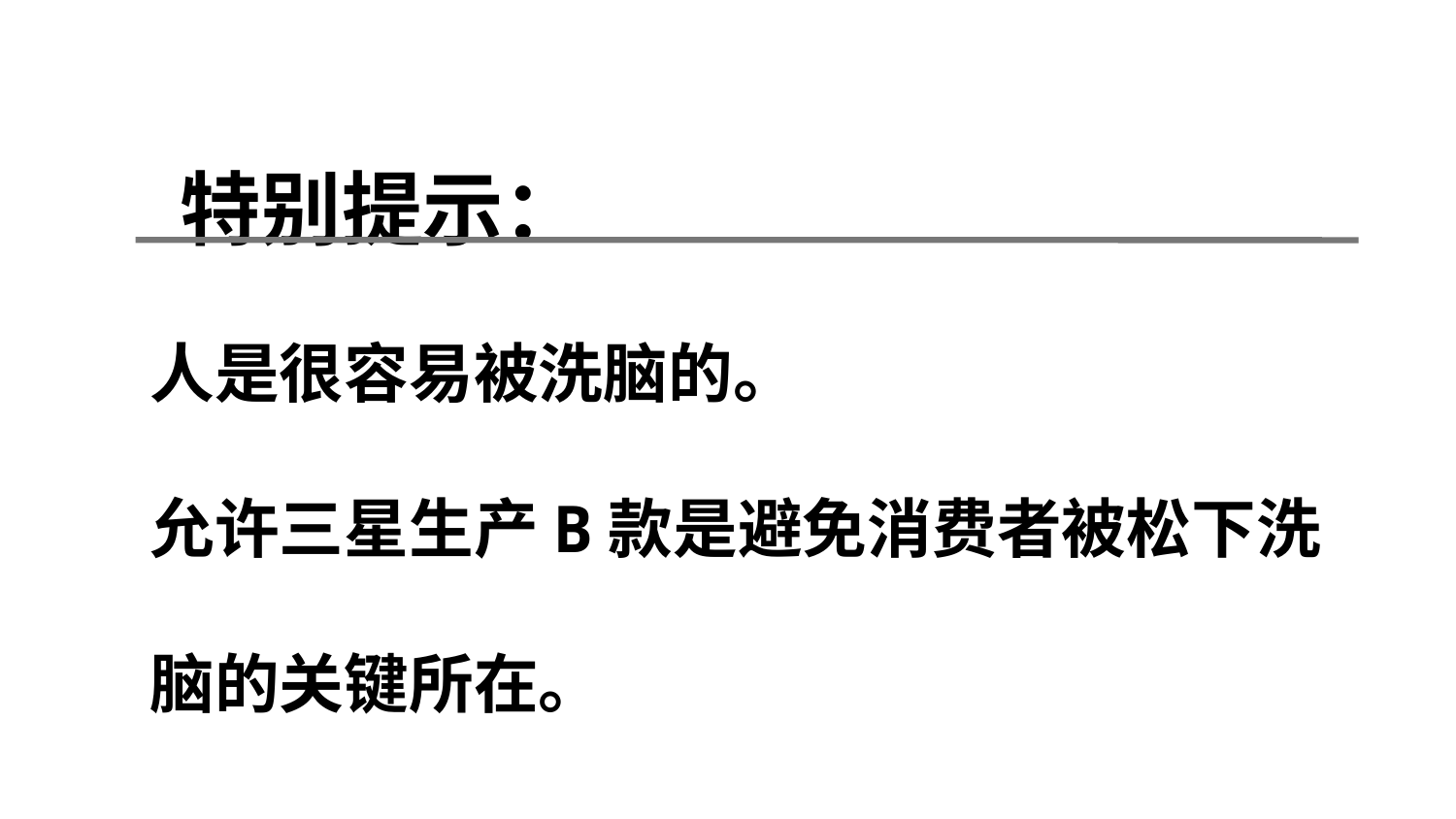

特别提示：
人是很容易被洗脑的。
允许三星生产B款是避免消费者被松下洗脑的关键所在。